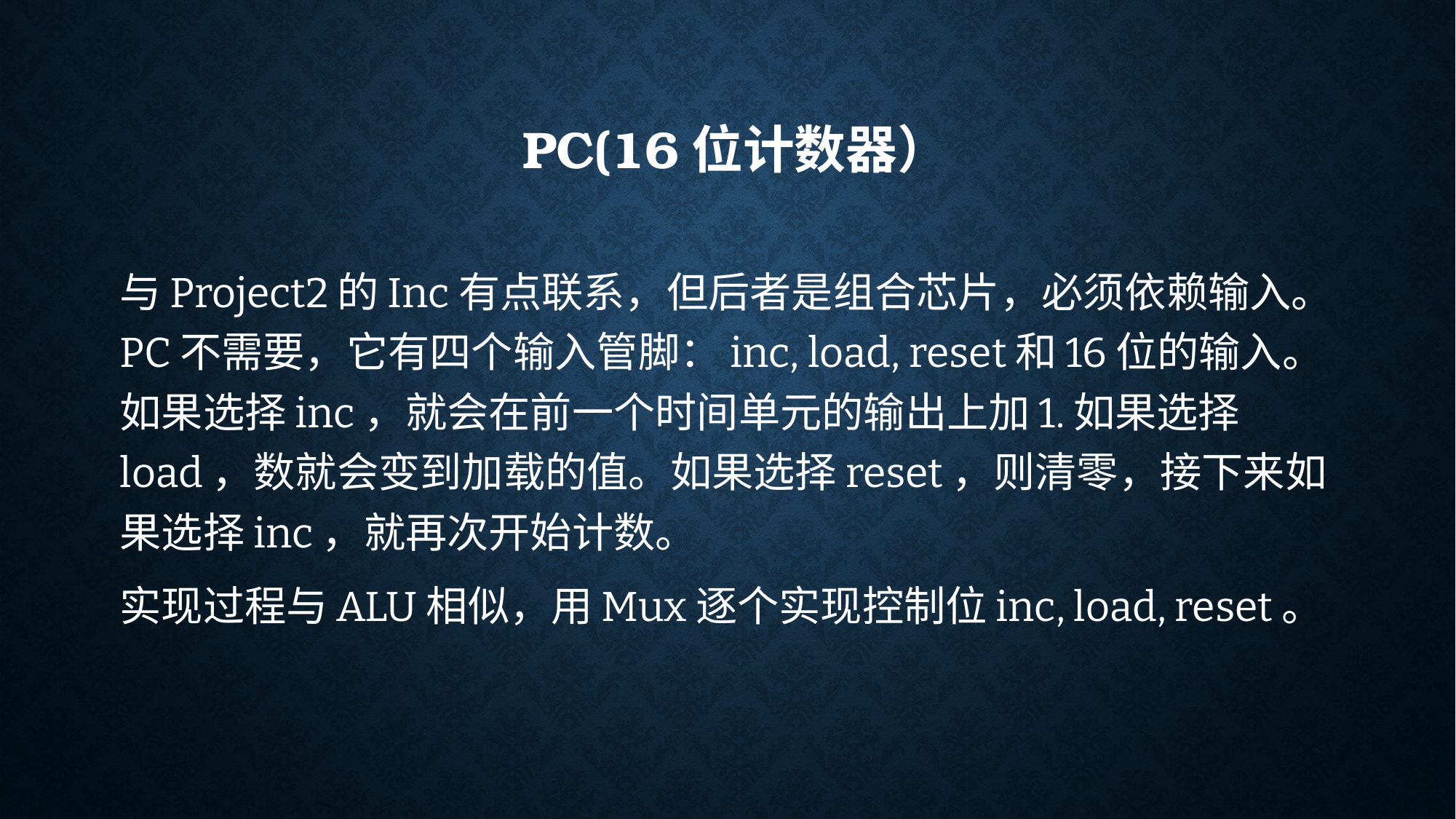

# PC(16位计数器）
与Project2的Inc有点联系，但后者是组合芯片，必须依赖输入。PC不需要，它有四个输入管脚：inc, load, reset和16位的输入。如果选择inc，就会在前一个时间单元的输出上加1.如果选择load，数就会变到加载的值。如果选择reset，则清零，接下来如果选择inc，就再次开始计数。
实现过程与ALU相似，用Mux逐个实现控制位inc, load, reset。